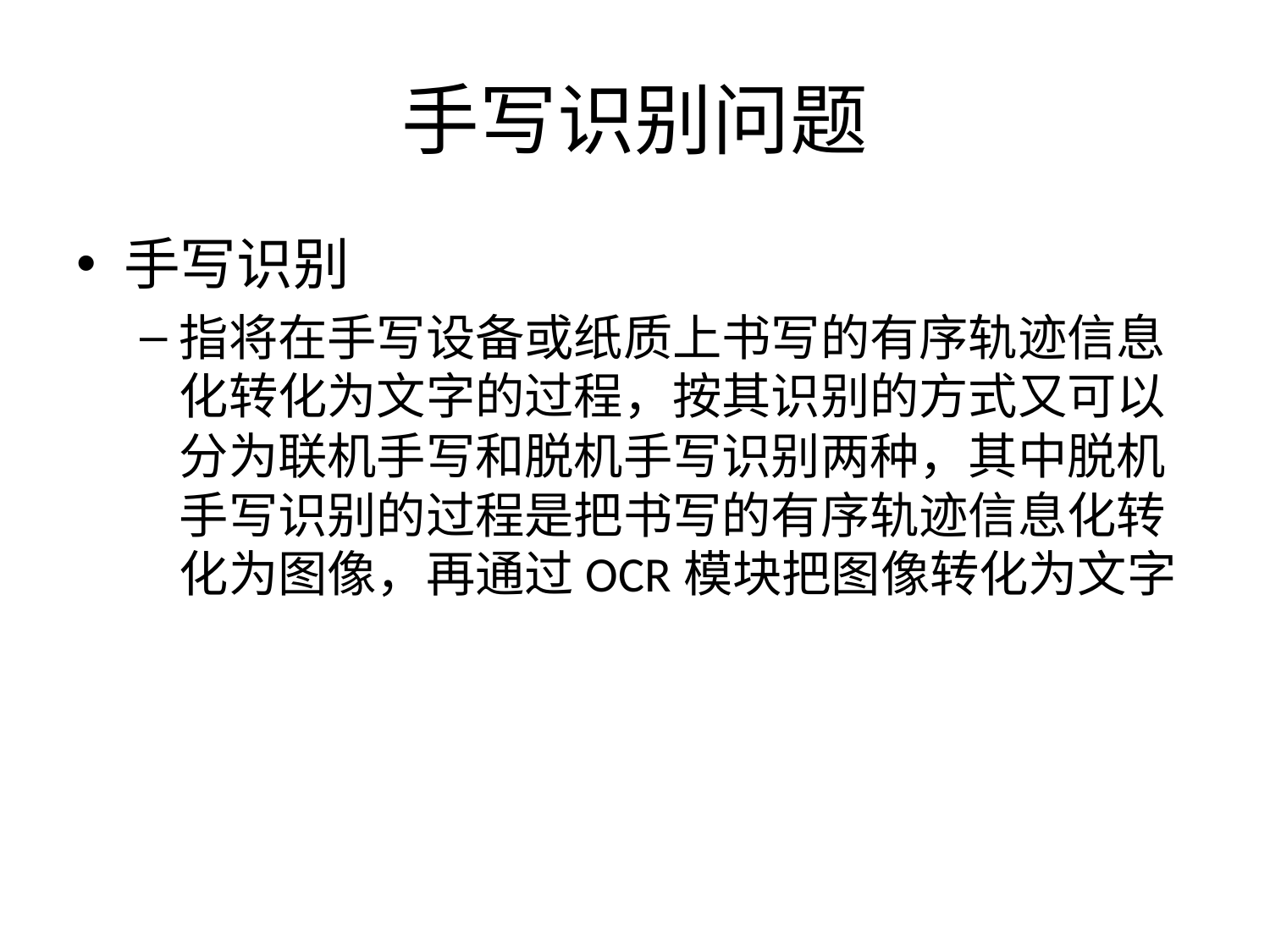

# 手写识别问题
手写识别
指将在手写设备或纸质上书写的有序轨迹信息化转化为文字的过程，按其识别的方式又可以分为联机手写和脱机手写识别两种，其中脱机手写识别的过程是把书写的有序轨迹信息化转化为图像，再通过OCR模块把图像转化为文字